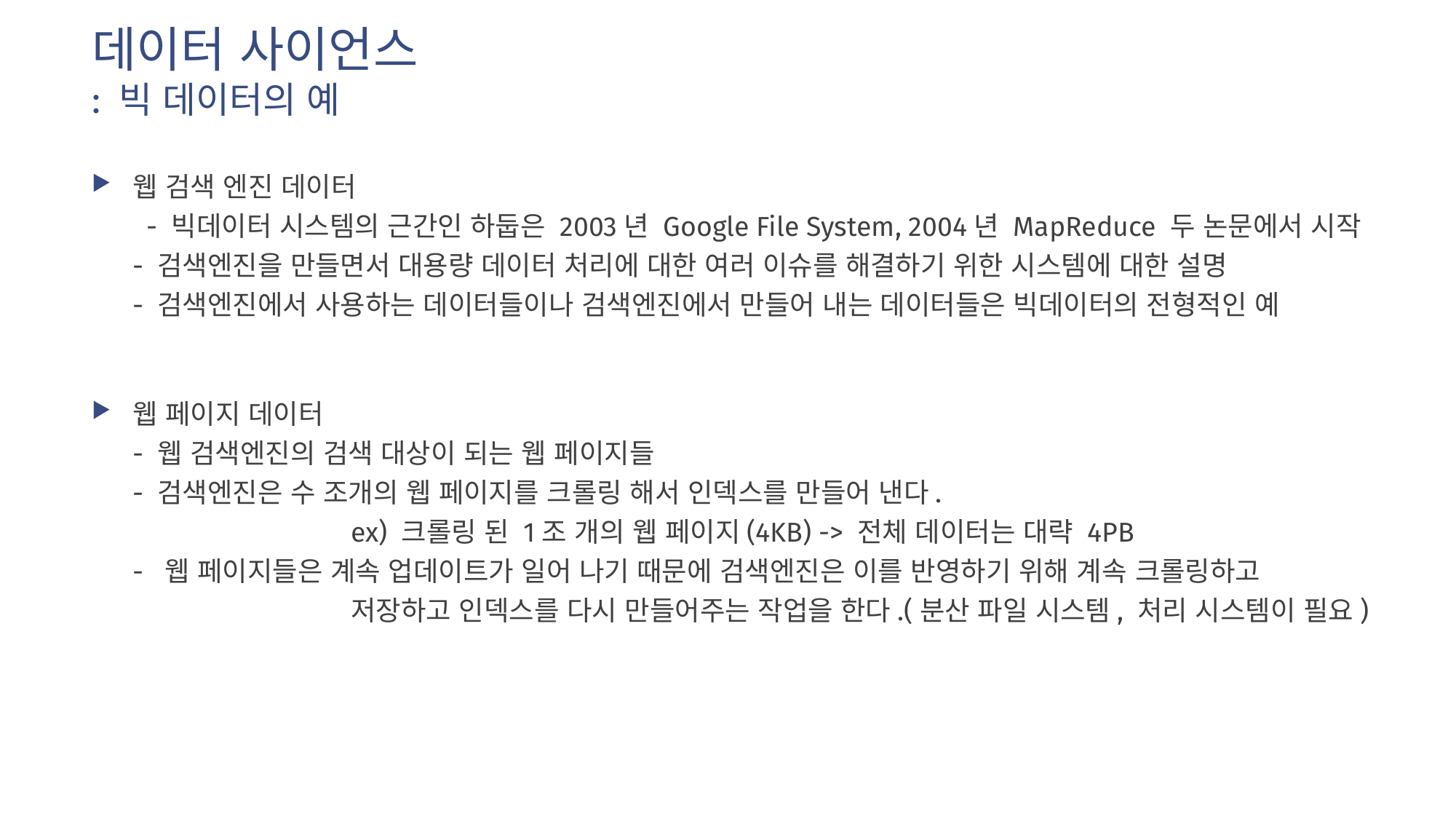

# 데이터 사이언스 : 빅 데이터의 예
웹 검색 엔진 데이터
 - 빅데이터 시스템의 근간인 하둡은 2003년 Google File System, 2004년 MapReduce 두 논문에서 시작
- 검색엔진을 만들면서 대용량 데이터 처리에 대한 여러 이슈를 해결하기 위한 시스템에 대한 설명
- 검색엔진에서 사용하는 데이터들이나 검색엔진에서 만들어 내는 데이터들은 빅데이터의 전형적인 예

웹 페이지 데이터
- 웹 검색엔진의 검색 대상이 되는 웹 페이지들
- 검색엔진은 수 조개의 웹 페이지를 크롤링 해서 인덱스를 만들어 낸다.
		ex) 크롤링 된 1조 개의 웹 페이지(4KB) -> 전체 데이터는 대략 4PB
-  웹 페이지들은 계속 업데이트가 일어 나기 때문에 검색엔진은 이를 반영하기 위해 계속 크롤링하고
		저장하고 인덱스를 다시 만들어주는 작업을 한다.(분산 파일 시스템, 처리 시스템이 필요)